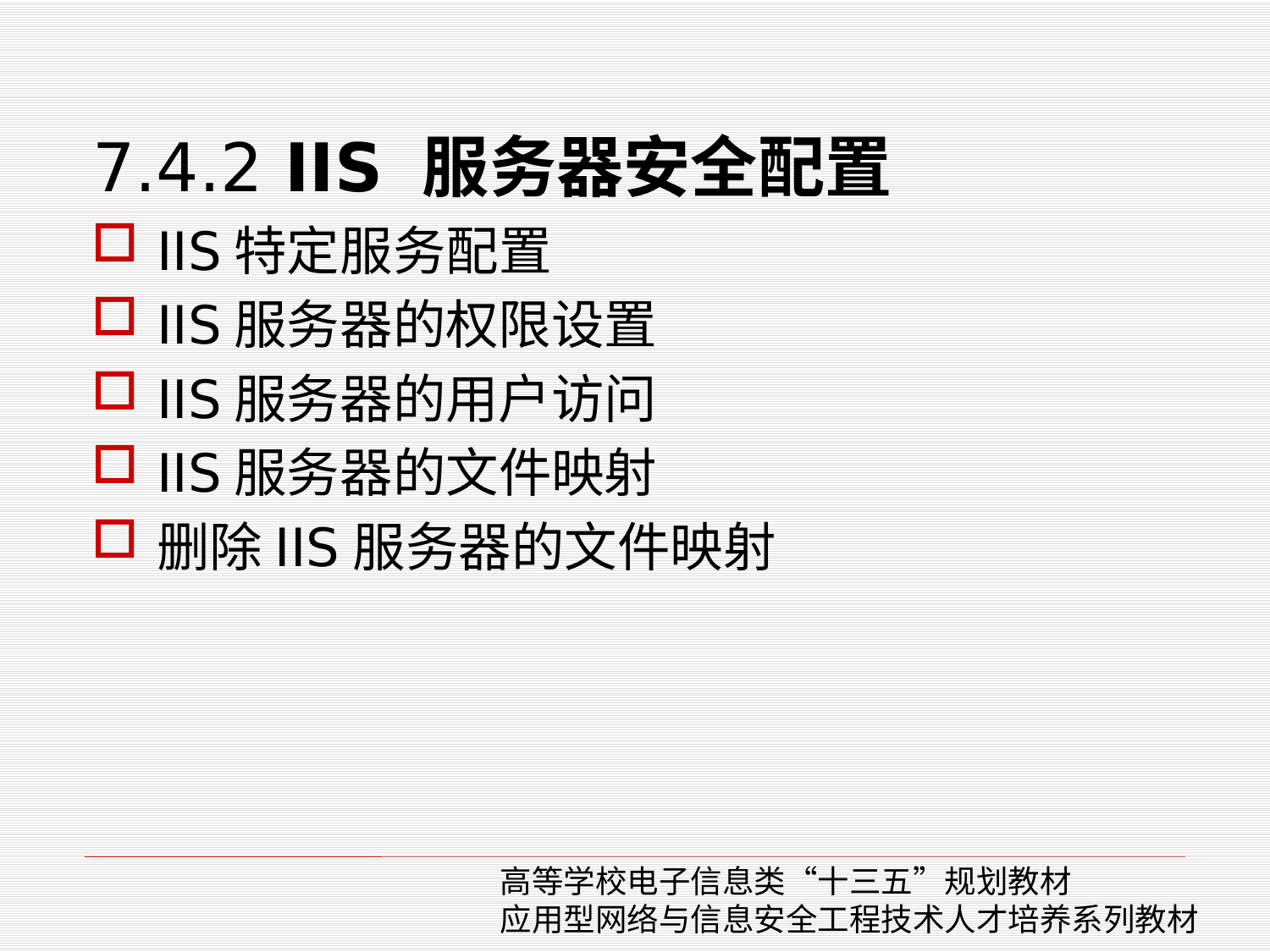

# 7.4.2 IIS 服务器安全配置
IIS特定服务配置
IIS服务器的权限设置
IIS服务器的用户访问
IIS服务器的文件映射
删除IIS服务器的文件映射

高等学校电子信息类“十三五”规划教材
应用型网络与信息安全工程技术人才培养系列教材